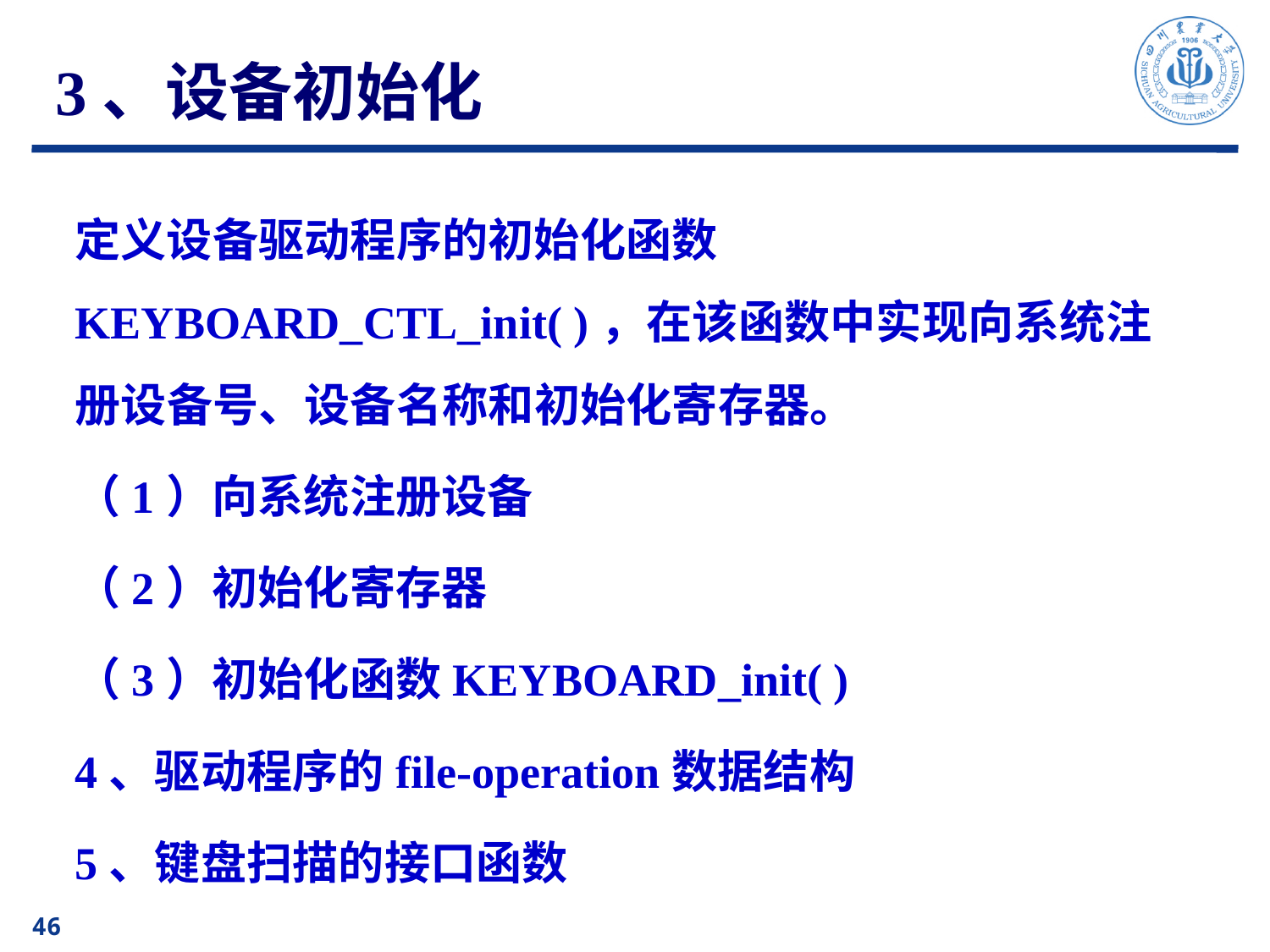

# 3、设备初始化
定义设备驱动程序的初始化函数KEYBOARD_CTL_init( )，在该函数中实现向系统注册设备号、设备名称和初始化寄存器。
（1）向系统注册设备
（2）初始化寄存器
（3）初始化函数KEYBOARD_init( )
4、驱动程序的file-operation数据结构
5、键盘扫描的接口函数